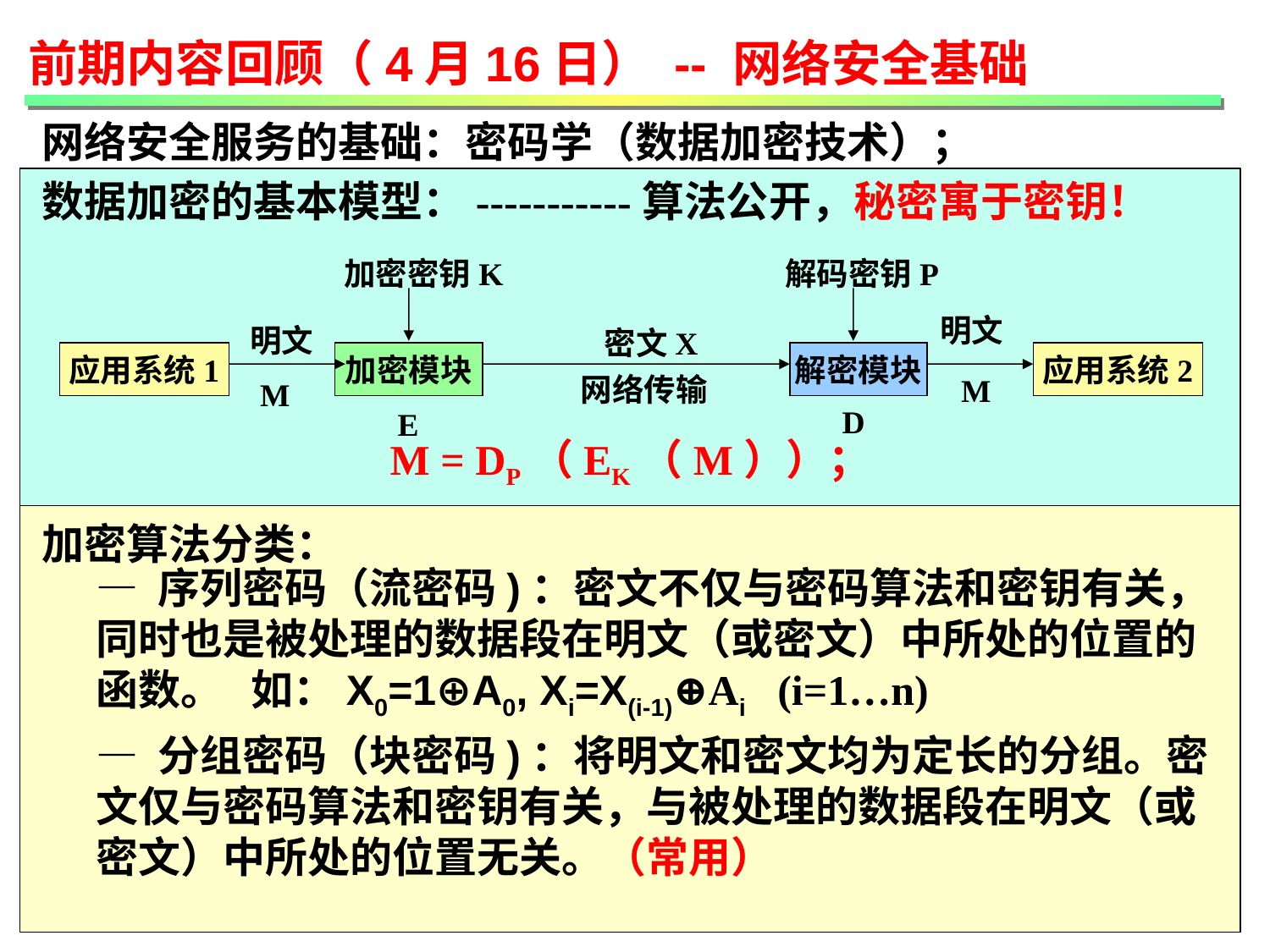

前期内容回顾（4月16日） -- 网络安全基础

网络安全服务的基础：密码学（数据加密技术）；

数据加密的基本模型：-----------算法公开，秘密寓于密钥！
加密密钥K
解码密钥P

明文
明文
密文X
应用系统1
加密模块
解密模块
应用系统2

网络传输

M
M
D
E
M = DP（EK（M））；

加密算法分类：
— 序列密码（流密码)：密文不仅与密码算法和密钥有关，同时也是被处理的数据段在明文（或密文）中所处的位置的函数。   如：X0=1⊕A0, Xi=X(i-1)⊕Ai   (i=1…n)
— 分组密码（块密码)：将明文和密文均为定长的分组。密文仅与密码算法和密钥有关，与被处理的数据段在明文（或密文）中所处的位置无关。（常用）